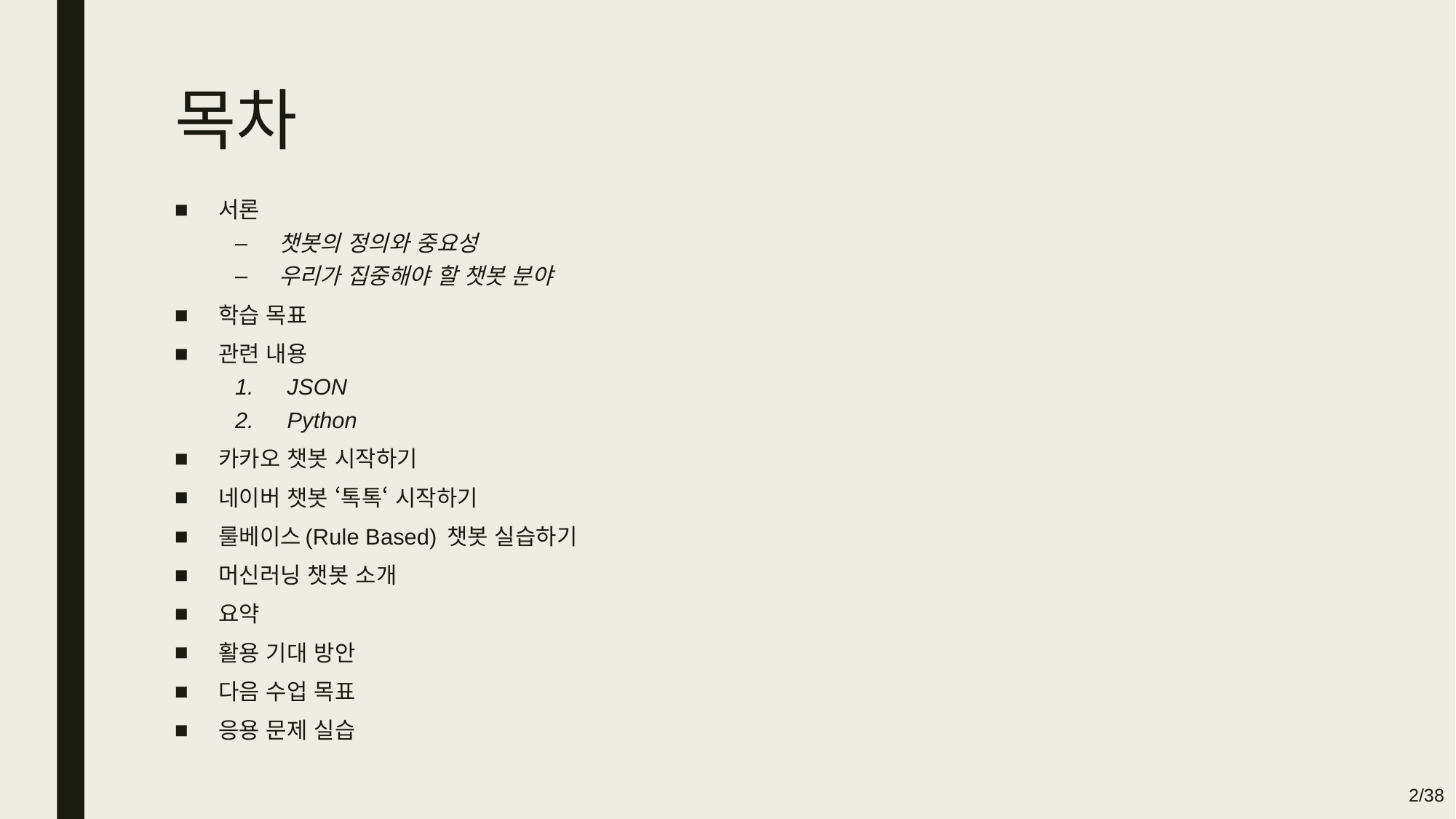

# 목차
서론
챗봇의 정의와 중요성
우리가 집중해야 할 챗봇 분야
학습 목표
관련 내용
JSON
Python
카카오 챗봇 시작하기
네이버 챗봇 ‘톡톡‘ 시작하기
룰베이스(Rule Based) 챗봇 실습하기
머신러닝 챗봇 소개
요약
활용 기대 방안
다음 수업 목표
응용 문제 실습

2/38